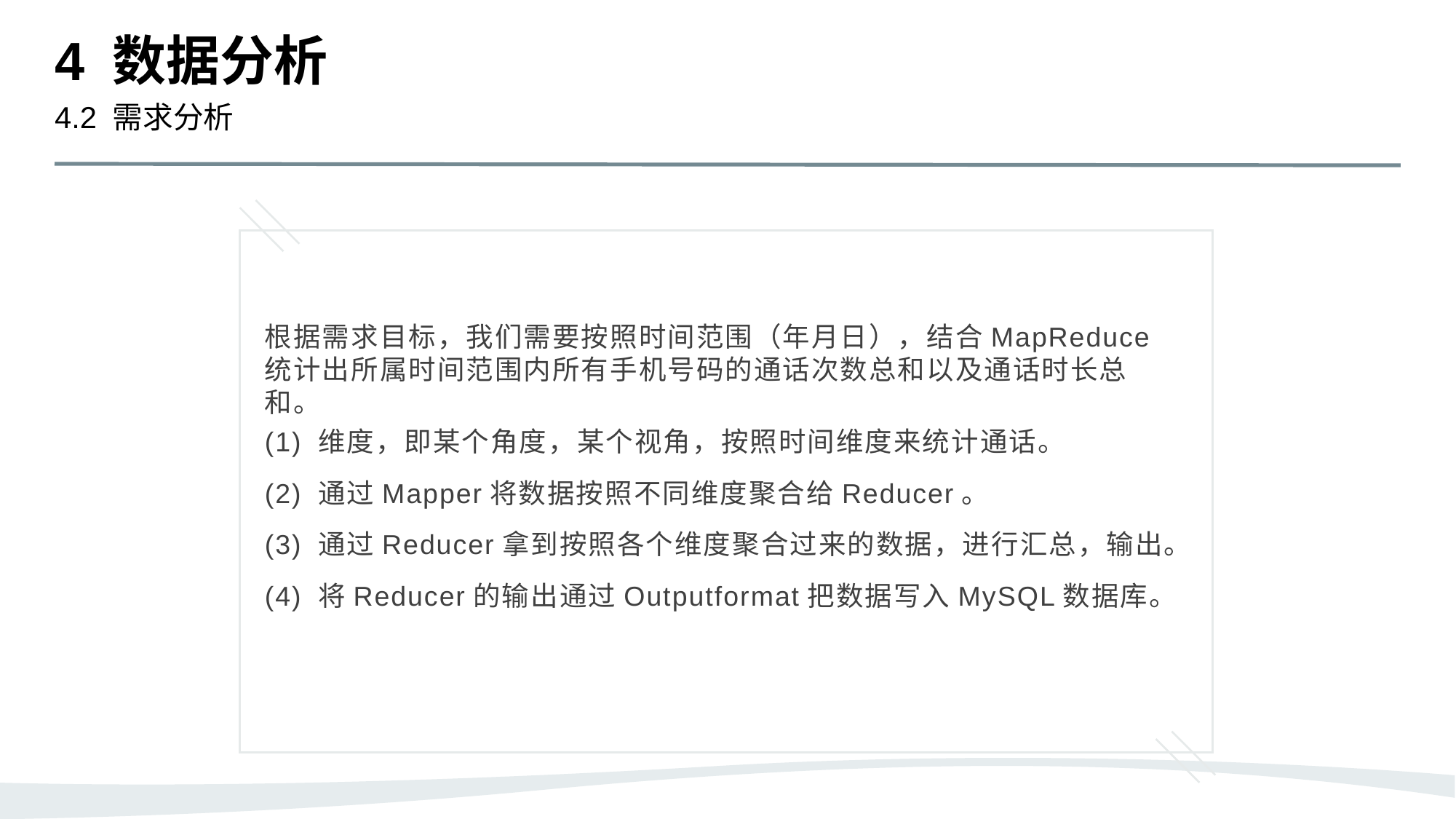

4 数据分析
4.2 需求分析

根据需求目标，我们需要按照时间范围（年月日），结合MapReduce统计出所属时间范围内所有手机号码的通话次数总和以及通话时长总和。
(1) 维度，即某个角度，某个视角，按照时间维度来统计通话。
(2) 通过Mapper将数据按照不同维度聚合给Reducer。
(3) 通过Reducer拿到按照各个维度聚合过来的数据，进行汇总，输出。
(4) 将Reducer的输出通过Outputformat把数据写入MySQL数据库。